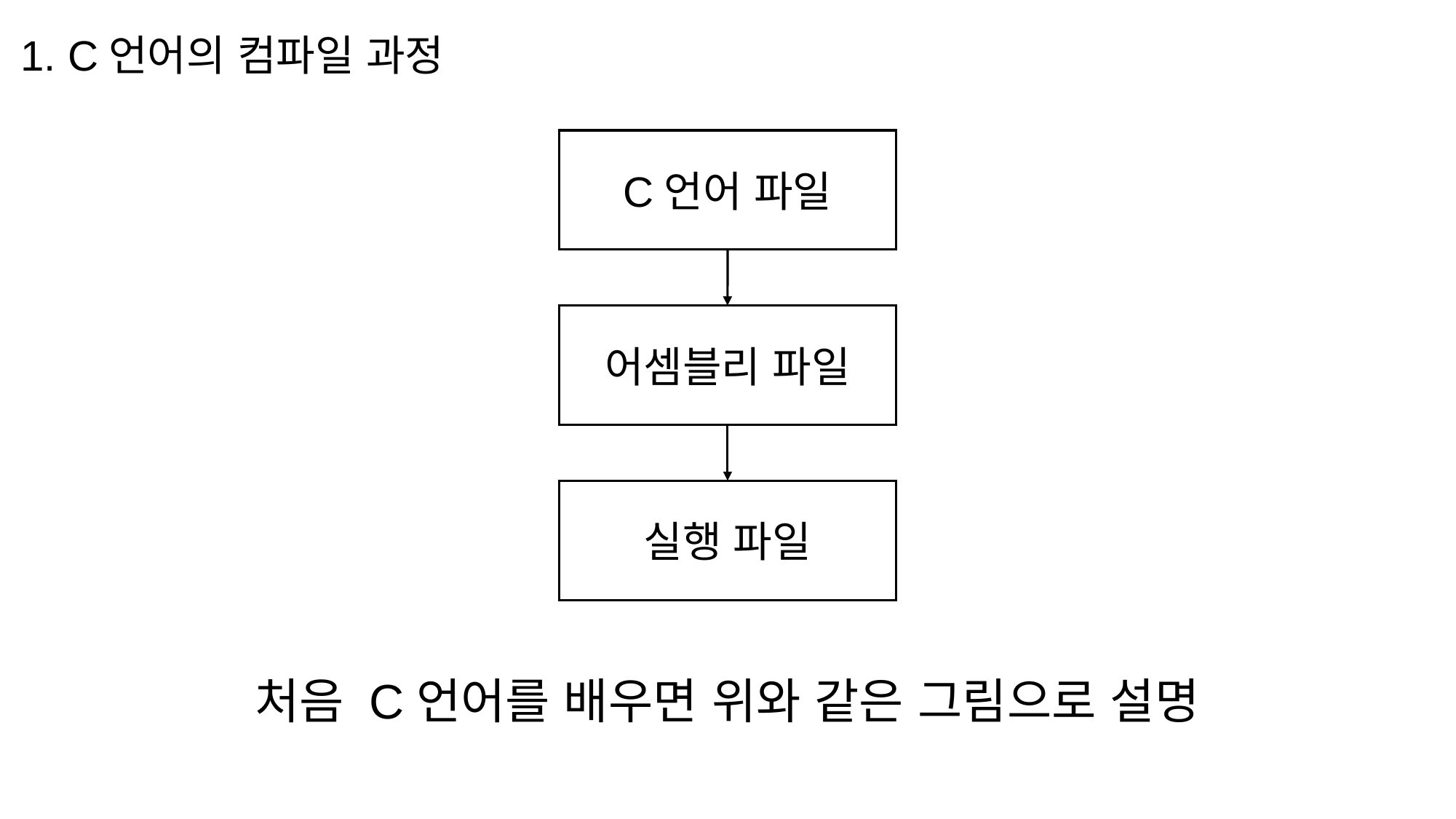

1. C언어의 컴파일 과정
C언어 파일
어셈블리 파일
실행 파일
처음 C언어를 배우면 위와 같은 그림으로 설명